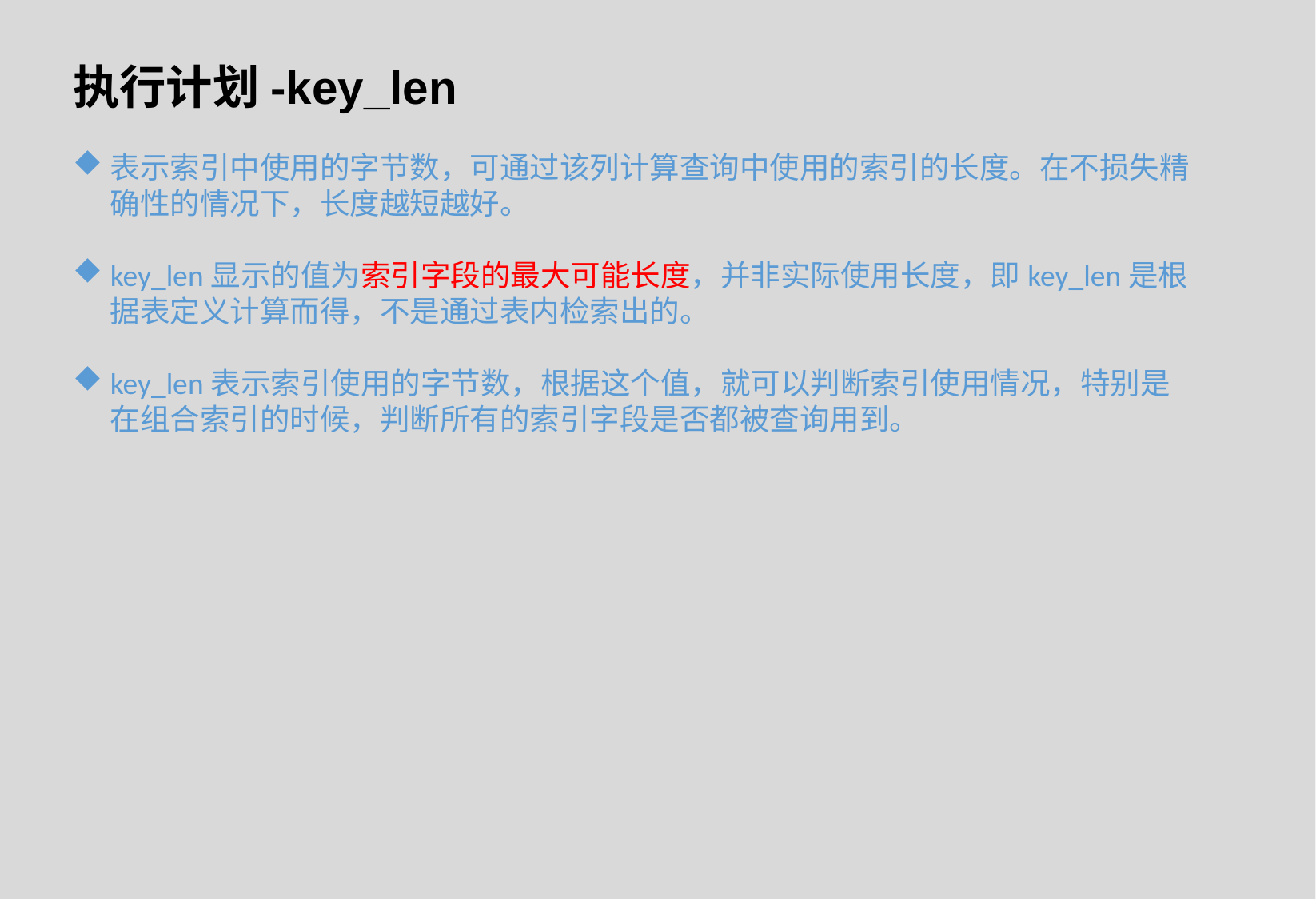

执行计划-key_len
表示索引中使用的字节数，可通过该列计算查询中使用的索引的长度。在不损失精确性的情况下，长度越短越好。

key_len显示的值为索引字段的最大可能长度，并非实际使用长度，即key_len是根据表定义计算而得，不是通过表内检索出的。

key_len表示索引使用的字节数，根据这个值，就可以判断索引使用情况，特别是在组合索引的时候，判断所有的索引字段是否都被查询用到。